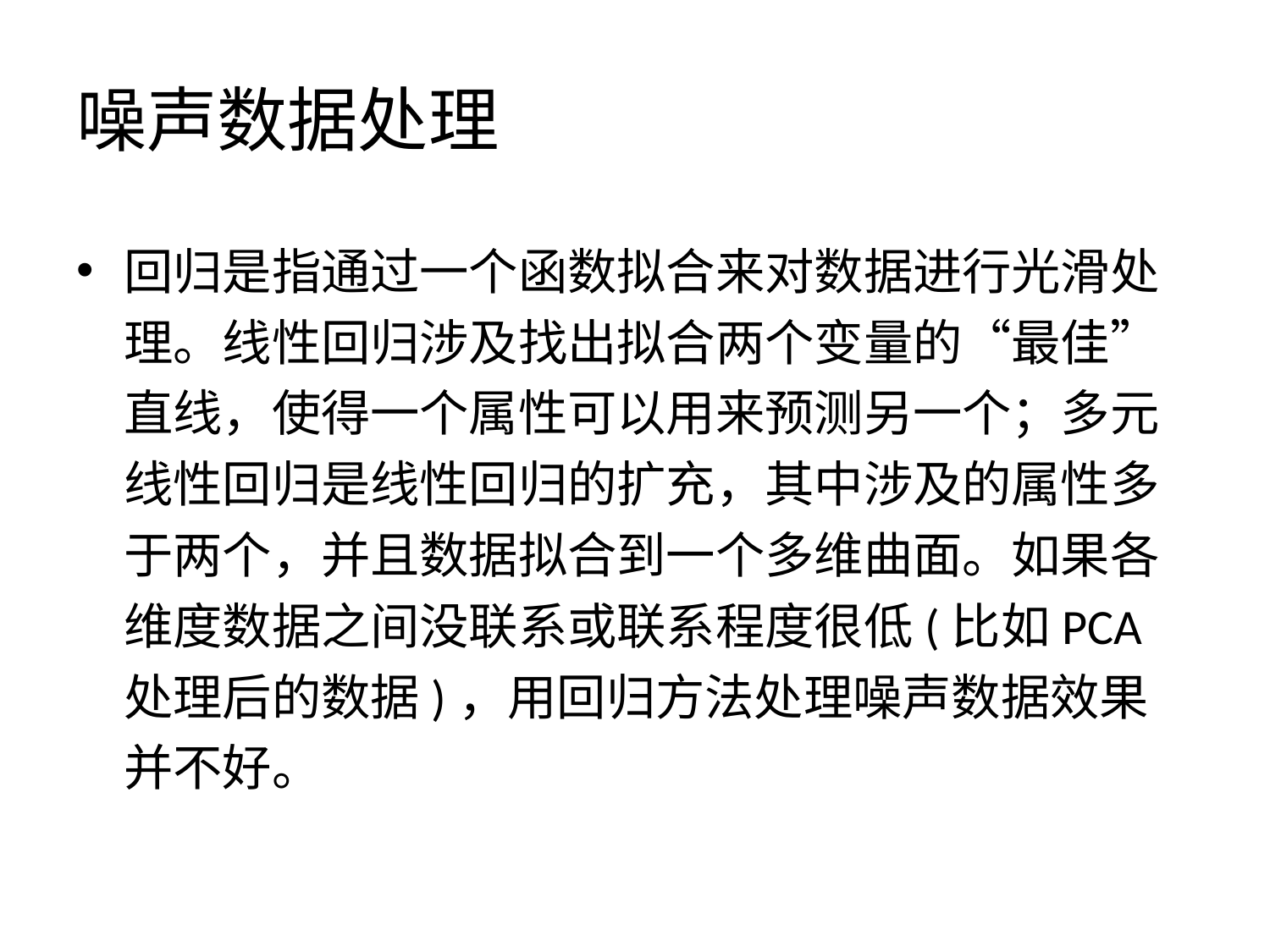

# 噪声数据处理
回归是指通过一个函数拟合来对数据进行光滑处理。线性回归涉及找出拟合两个变量的“最佳”直线，使得一个属性可以用来预测另一个；多元线性回归是线性回归的扩充，其中涉及的属性多于两个，并且数据拟合到一个多维曲面。如果各维度数据之间没联系或联系程度很低(比如PCA处理后的数据)，用回归方法处理噪声数据效果并不好。